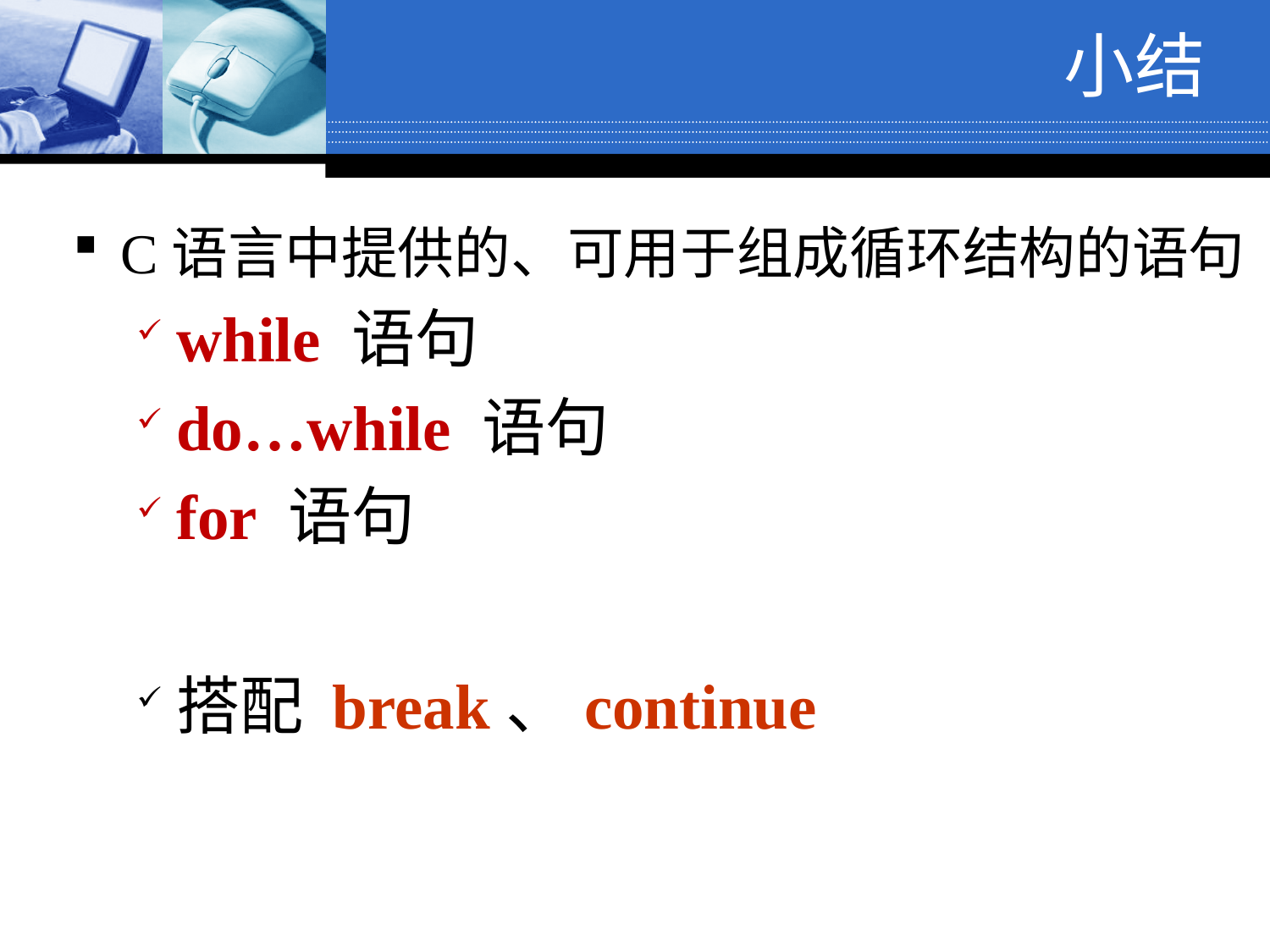

小结
# C语言中提供的、可用于组成循环结构的语句
while 语句
do…while 语句
for 语句

搭配 break、continue